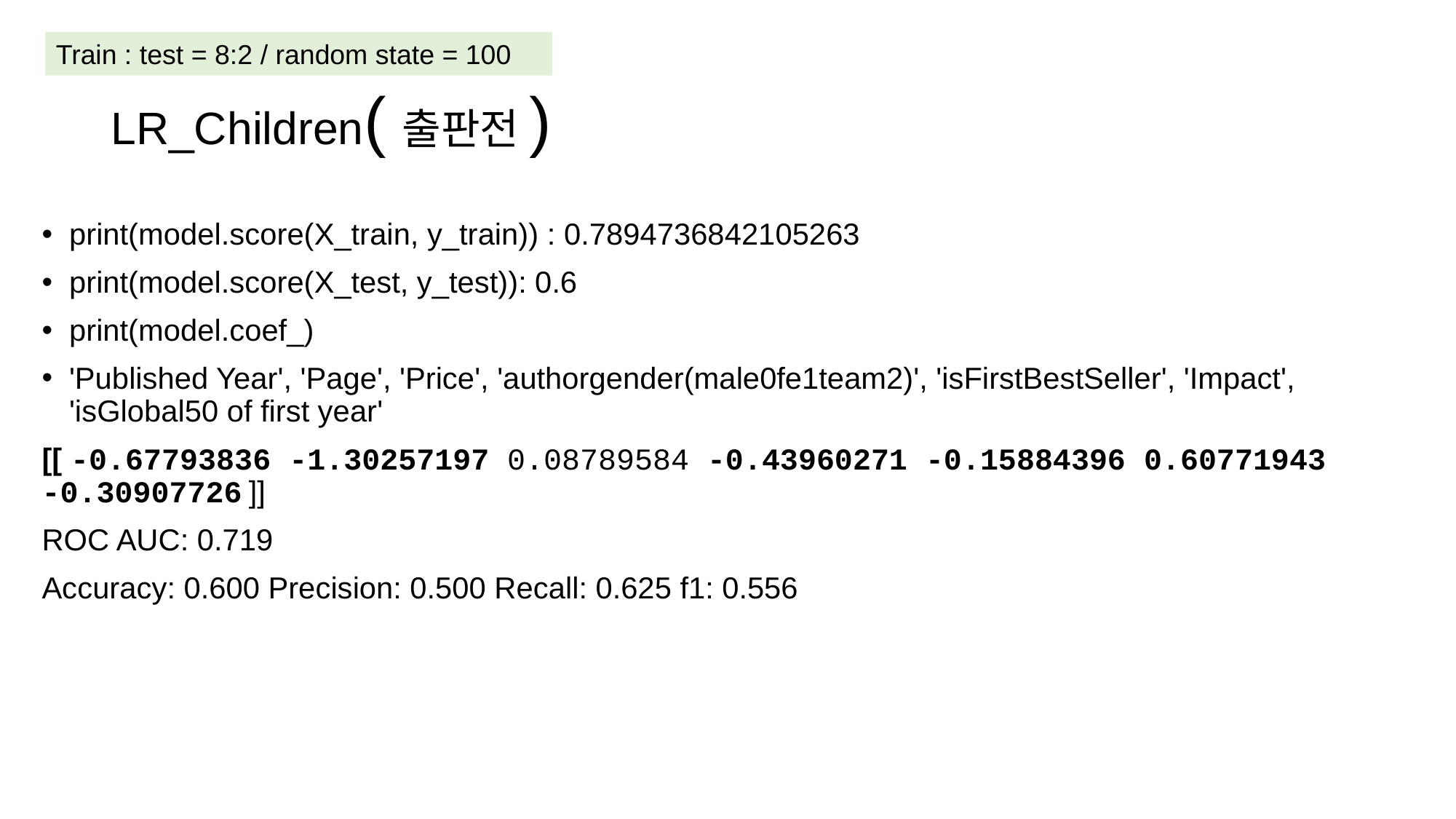

Train : test = 8:2 / random state = 100
# LR_Children(출판전)
print(model.score(X_train, y_train)) : 0.7894736842105263
print(model.score(X_test, y_test)): 0.6
print(model.coef_)
'Published Year', 'Page', 'Price', 'authorgender(male0fe1team2)', 'isFirstBestSeller', 'Impact', 'isGlobal50 of first year'
[[ -0.67793836 -1.30257197 0.08789584 -0.43960271 -0.15884396 0.60771943 -0.30907726 ]]
ROC AUC: 0.719
Accuracy: 0.600 Precision: 0.500 Recall: 0.625 f1: 0.556